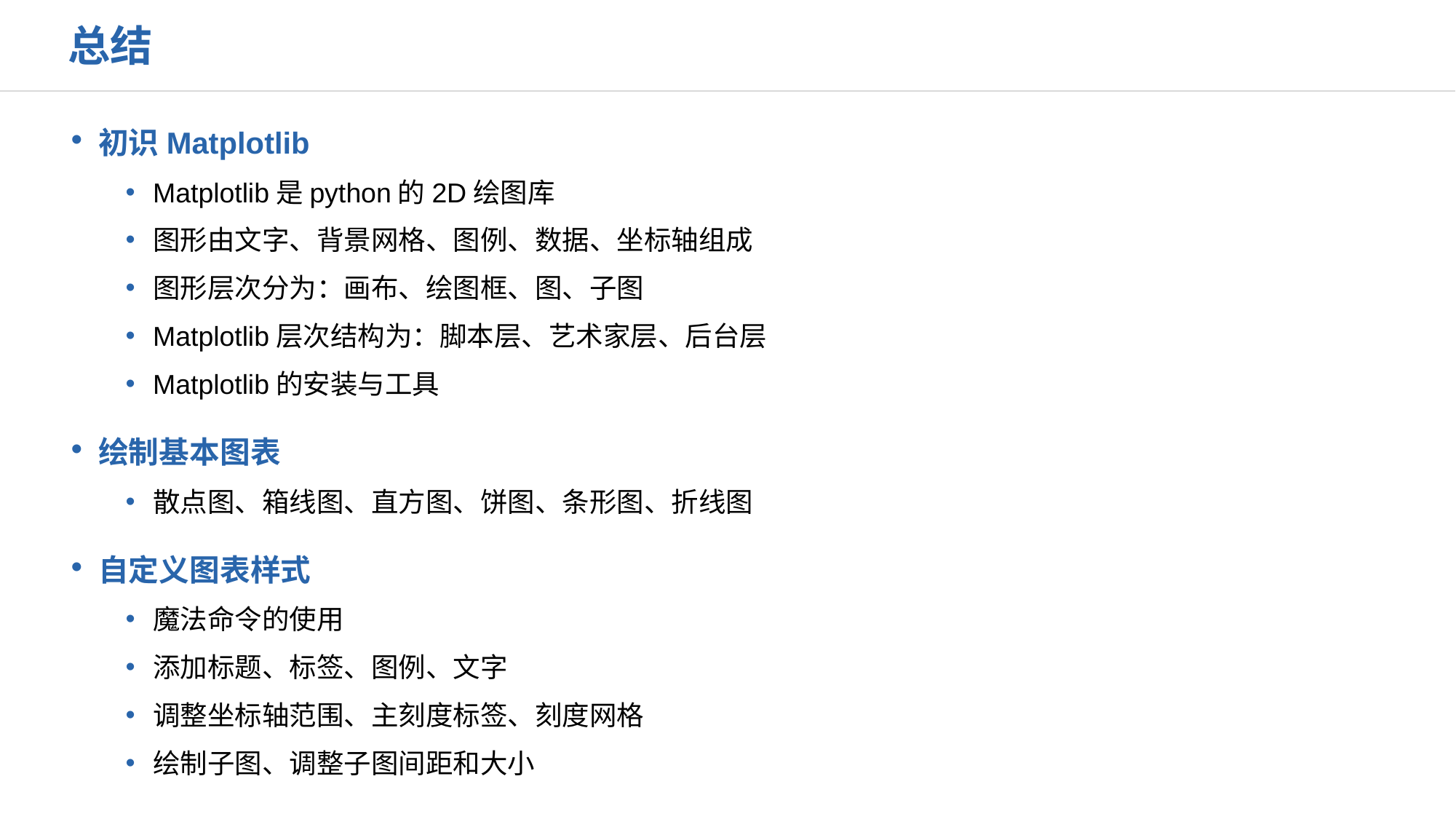

总结
初识Matplotlib
Matplotlib是python的2D绘图库
图形由文字、背景网格、图例、数据、坐标轴组成
图形层次分为：画布、绘图框、图、子图
Matplotlib层次结构为：脚本层、艺术家层、后台层
Matplotlib的安装与工具
绘制基本图表
散点图、箱线图、直方图、饼图、条形图、折线图
自定义图表样式
魔法命令的使用
添加标题、标签、图例、文字
调整坐标轴范围、主刻度标签、刻度网格
绘制子图、调整子图间距和大小